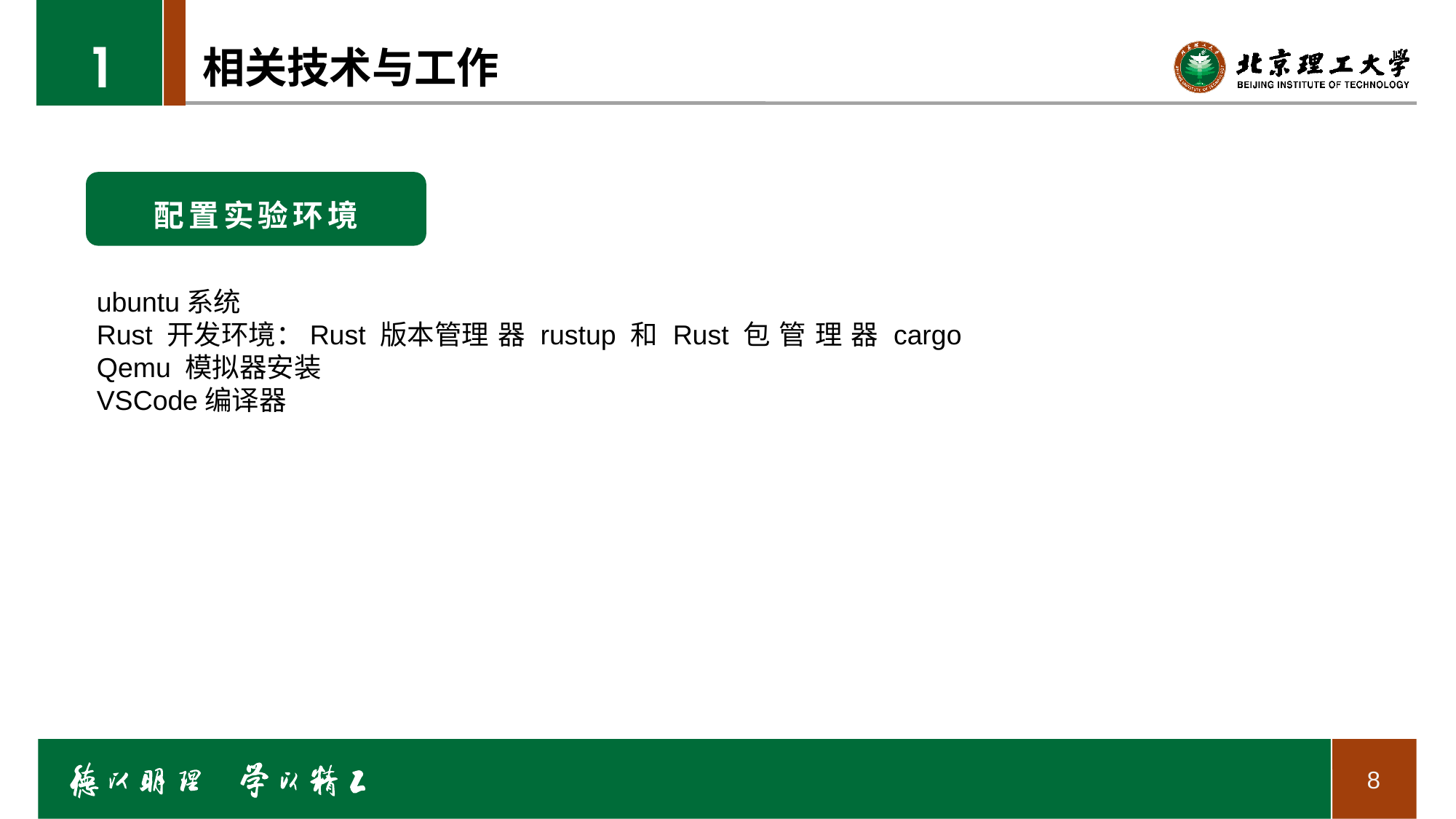

1
# 相关技术与工作
配置实验环境

ubuntu系统
Rust 开发环境：Rust 版本管理 器 rustup 和 Rust 包 管 理 器 cargo
Qemu 模拟器安装
VSCode编译器